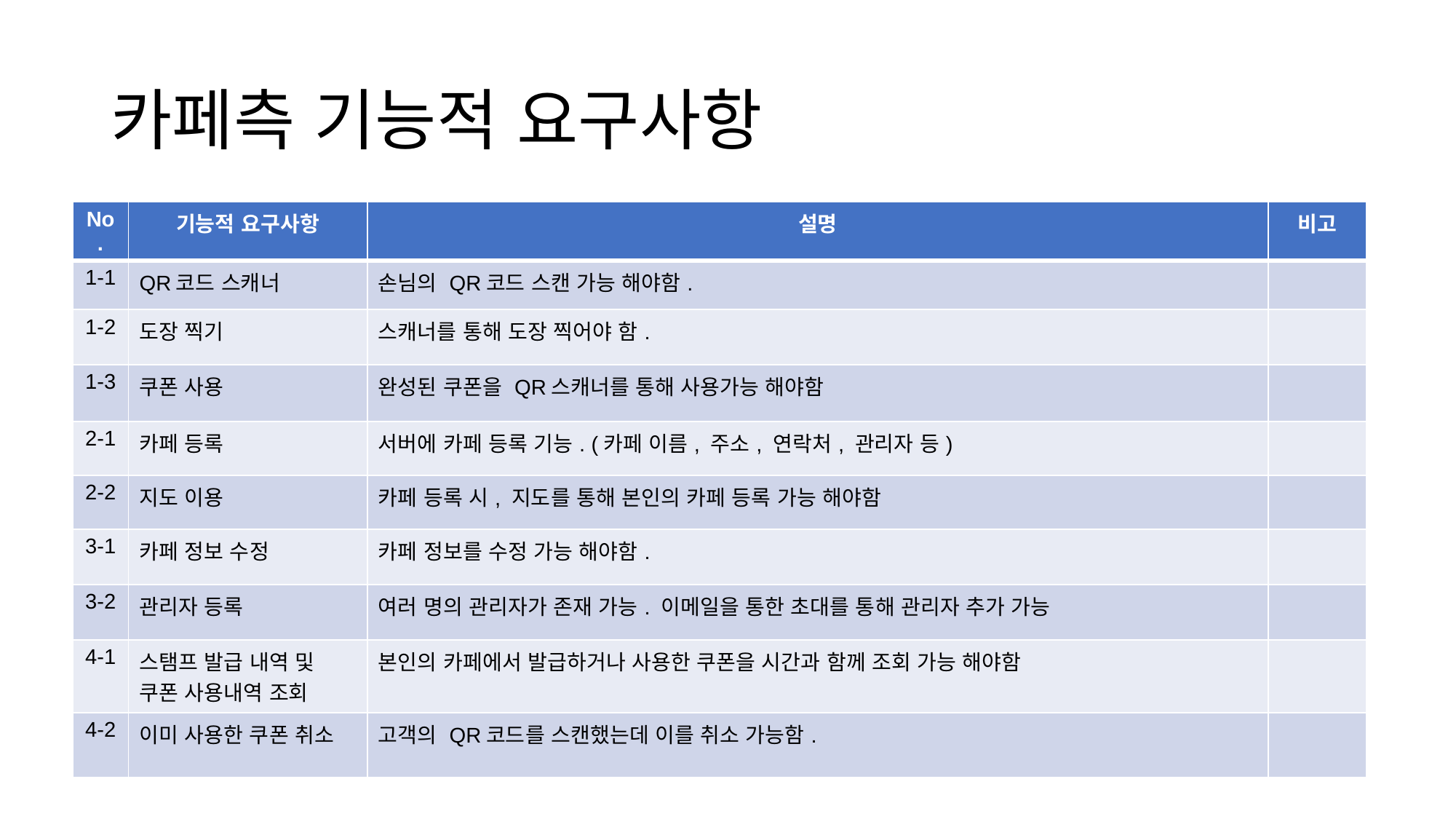

# 카페측 기능적 요구사항
| No. | 기능적 요구사항 | 설명 | 비고 |
| --- | --- | --- | --- |
| 1-1 | QR코드 스캐너 | 손님의 QR코드 스캔 가능 해야함. |  |
| 1-2 | 도장 찍기 | 스캐너를 통해 도장 찍어야 함. |  |
| 1-3 | 쿠폰 사용 | 완성된 쿠폰을 QR스캐너를 통해 사용가능 해야함 |  |
| 2-1 | 카페 등록 | 서버에 카페 등록 기능. (카페 이름, 주소, 연락처, 관리자 등) |  |
| 2-2 | 지도 이용 | 카페 등록 시, 지도를 통해 본인의 카페 등록 가능 해야함 |  |
| 3-1 | 카페 정보 수정 | 카페 정보를 수정 가능 해야함. |  |
| 3-2 | 관리자 등록 | 여러 명의 관리자가 존재 가능. 이메일을 통한 초대를 통해 관리자 추가 가능 |  |
| 4-1 | 스탬프 발급 내역 및 쿠폰 사용내역 조회 | 본인의 카페에서 발급하거나 사용한 쿠폰을 시간과 함께 조회 가능 해야함 |  |
| 4-2 | 이미 사용한 쿠폰 취소 | 고객의 QR코드를 스캔했는데 이를 취소 가능함. |  |